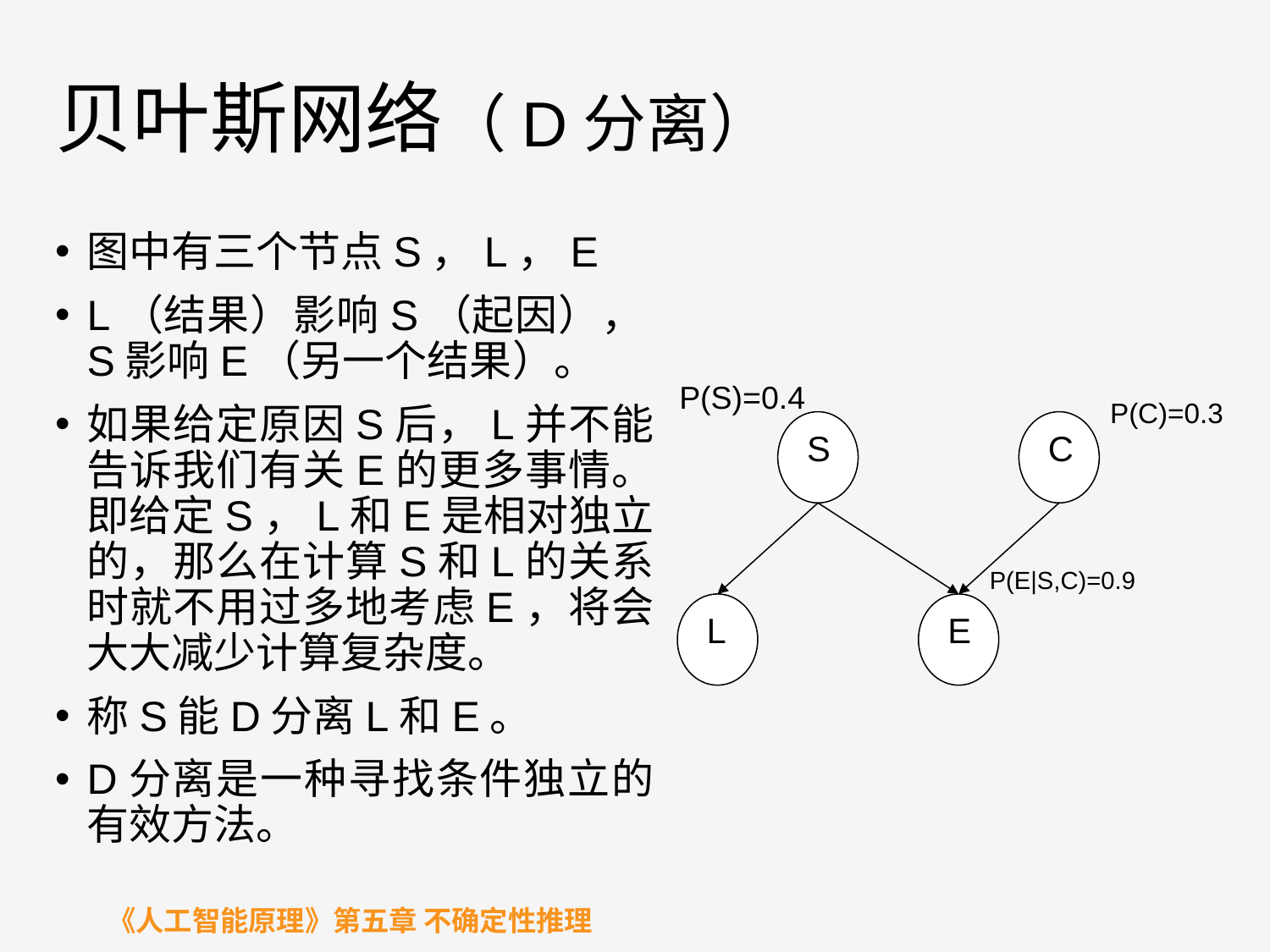

# 贝叶斯网络（D分离）
图中有三个节点S，L，E
L（结果）影响S（起因），S影响E（另一个结果）。
如果给定原因S后，L并不能告诉我们有关E的更多事情。即给定S，L和E是相对独立的，那么在计算S和L的关系时就不用过多地考虑E，将会大大减少计算复杂度。
称S能D分离L和E。
D分离是一种寻找条件独立的有效方法。
P(S)=0.4
P(C)=0.3

S

C

L

E
P(E|S,C)=0.9

《人工智能原理》第五章 不确定性推理